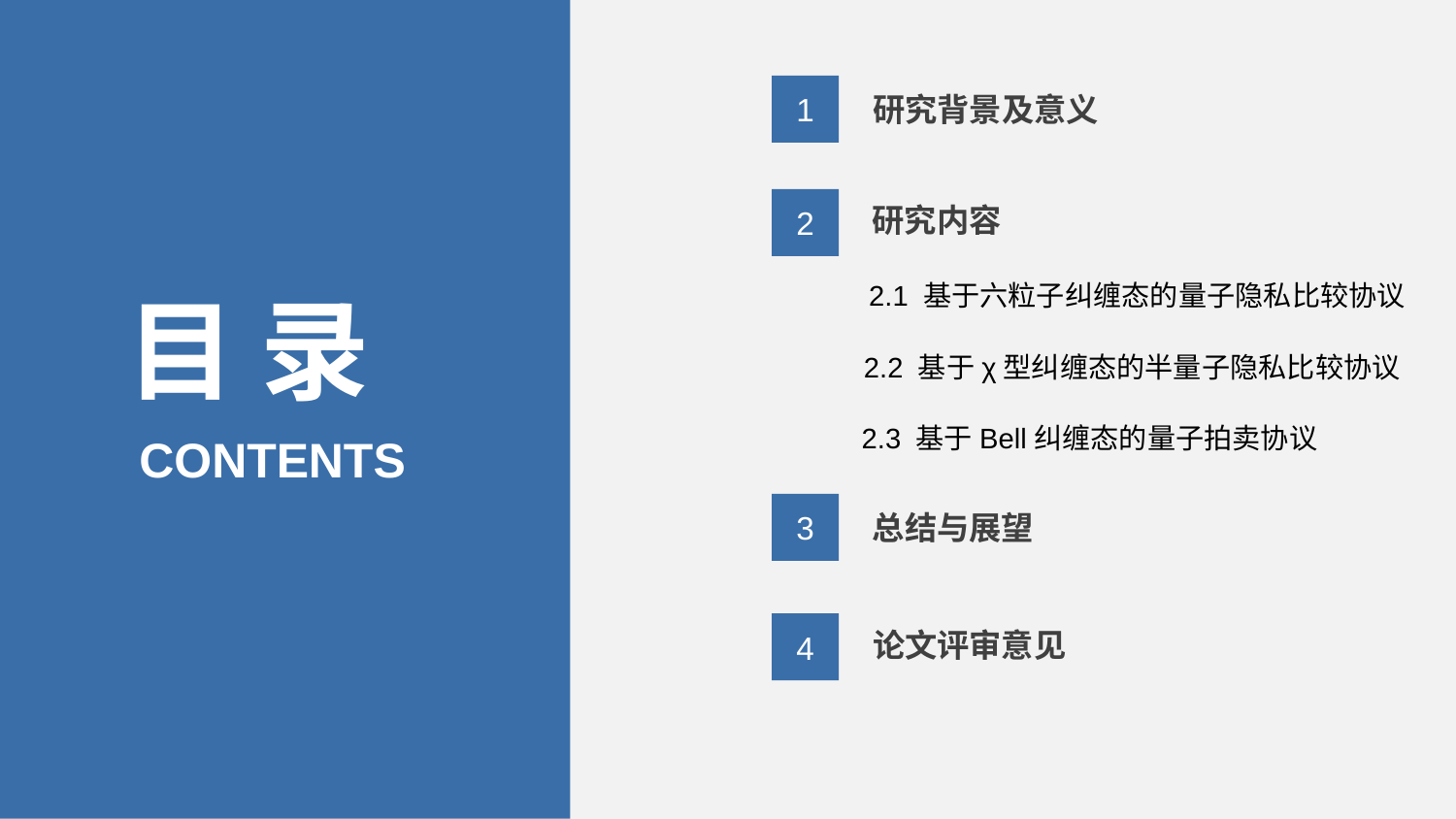

1
研究背景及意义
2
研究内容
2.1 基于六粒子纠缠态的量子隐私比较协议
目 录
2.2 基于χ型纠缠态的半量子隐私比较协议
2.3 基于Bell纠缠态的量子拍卖协议
CONTENTS
3
总结与展望
4
论文评审意见